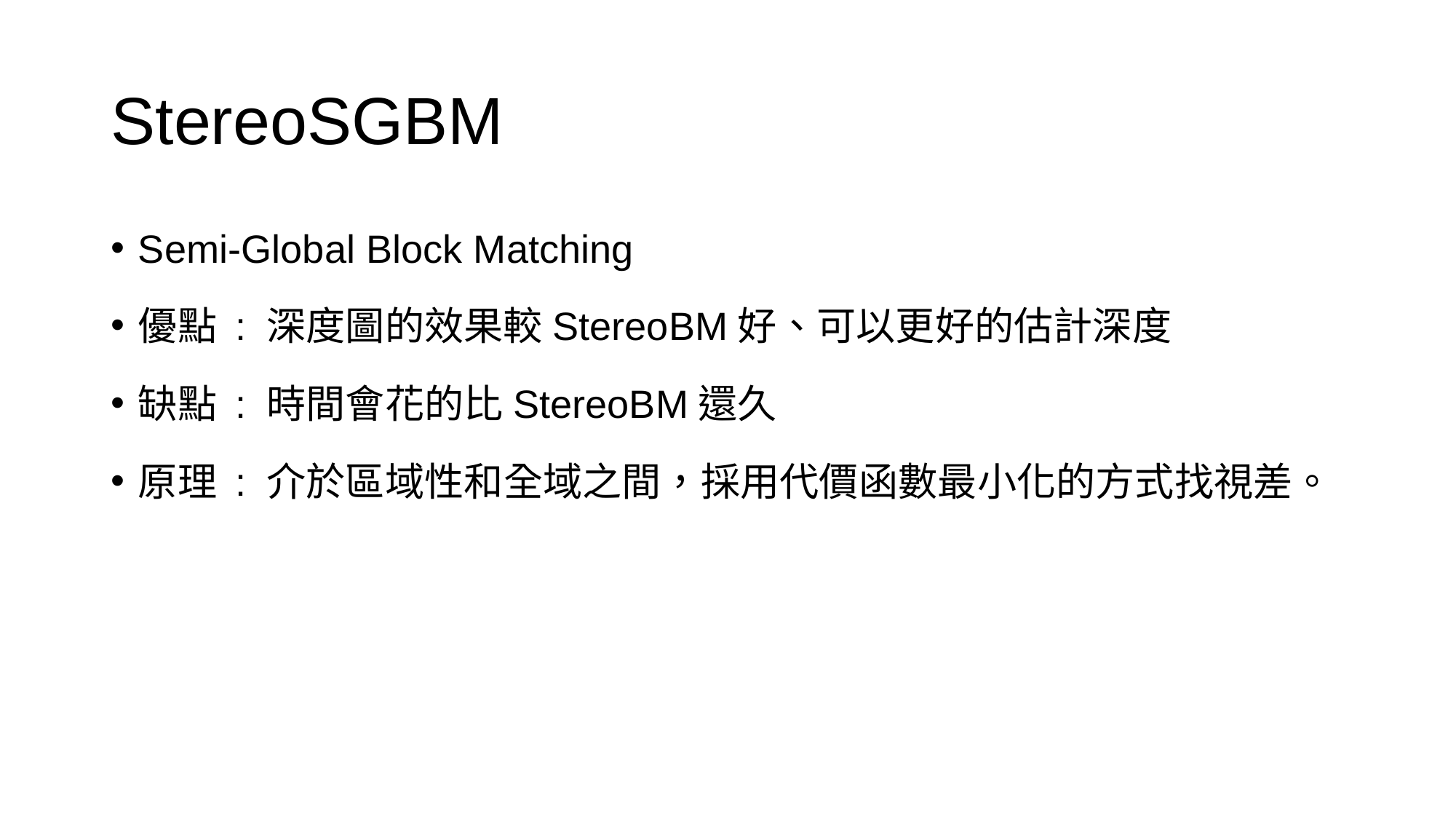

# StereoSGBM
Semi-Global Block Matching
優點 : 深度圖的效果較StereoBM好、可以更好的估計深度
缺點 : 時間會花的比StereoBM還久
原理 : 介於區域性和全域之間，採用代價函數最小化的方式找視差。